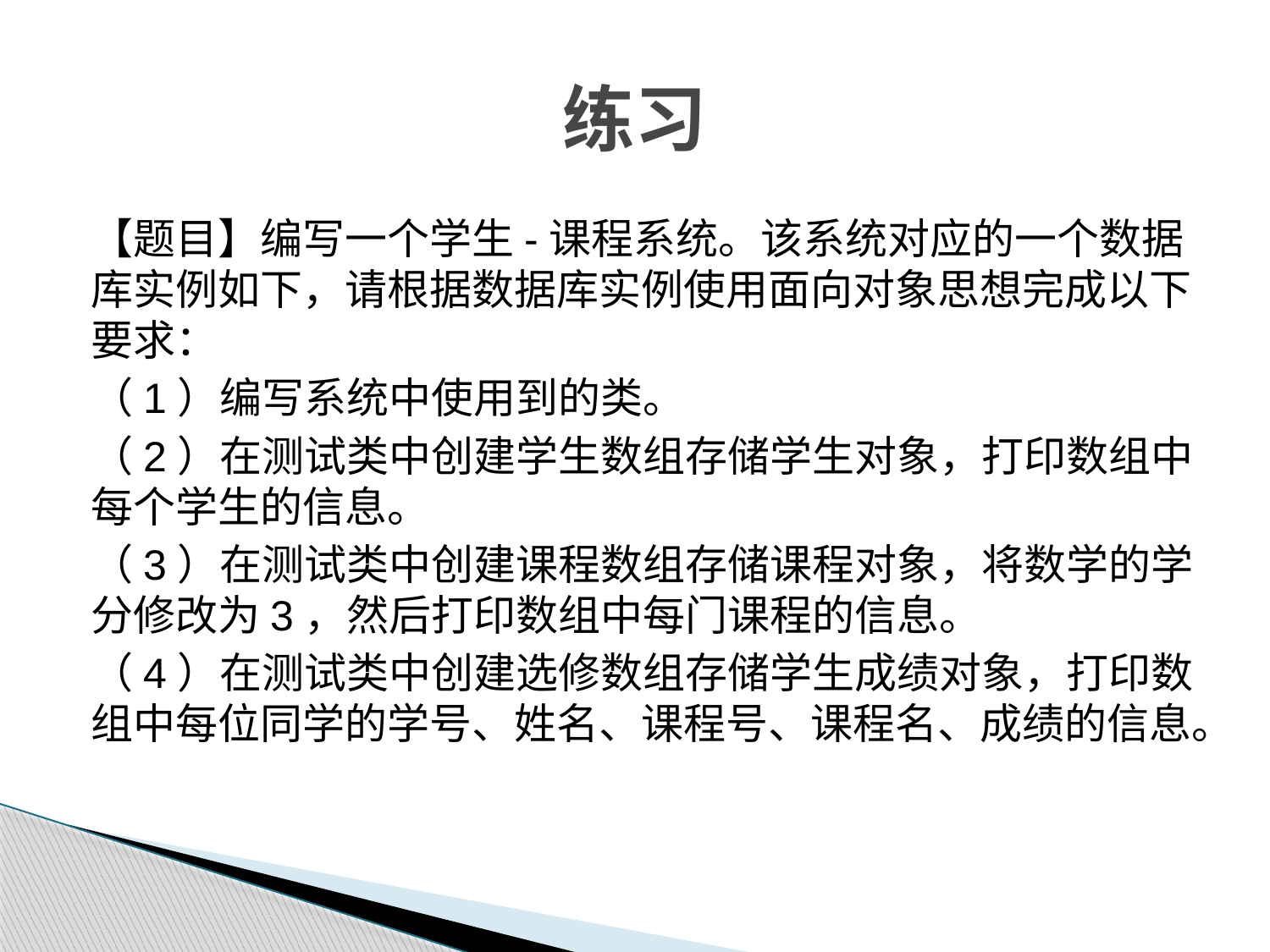

# 练习
【题目】编写一个学生-课程系统。该系统对应的一个数据库实例如下，请根据数据库实例使用面向对象思想完成以下要求：
（1）编写系统中使用到的类。
（2）在测试类中创建学生数组存储学生对象，打印数组中每个学生的信息。
（3）在测试类中创建课程数组存储课程对象，将数学的学分修改为3，然后打印数组中每门课程的信息。
（4）在测试类中创建选修数组存储学生成绩对象，打印数组中每位同学的学号、姓名、课程号、课程名、成绩的信息。